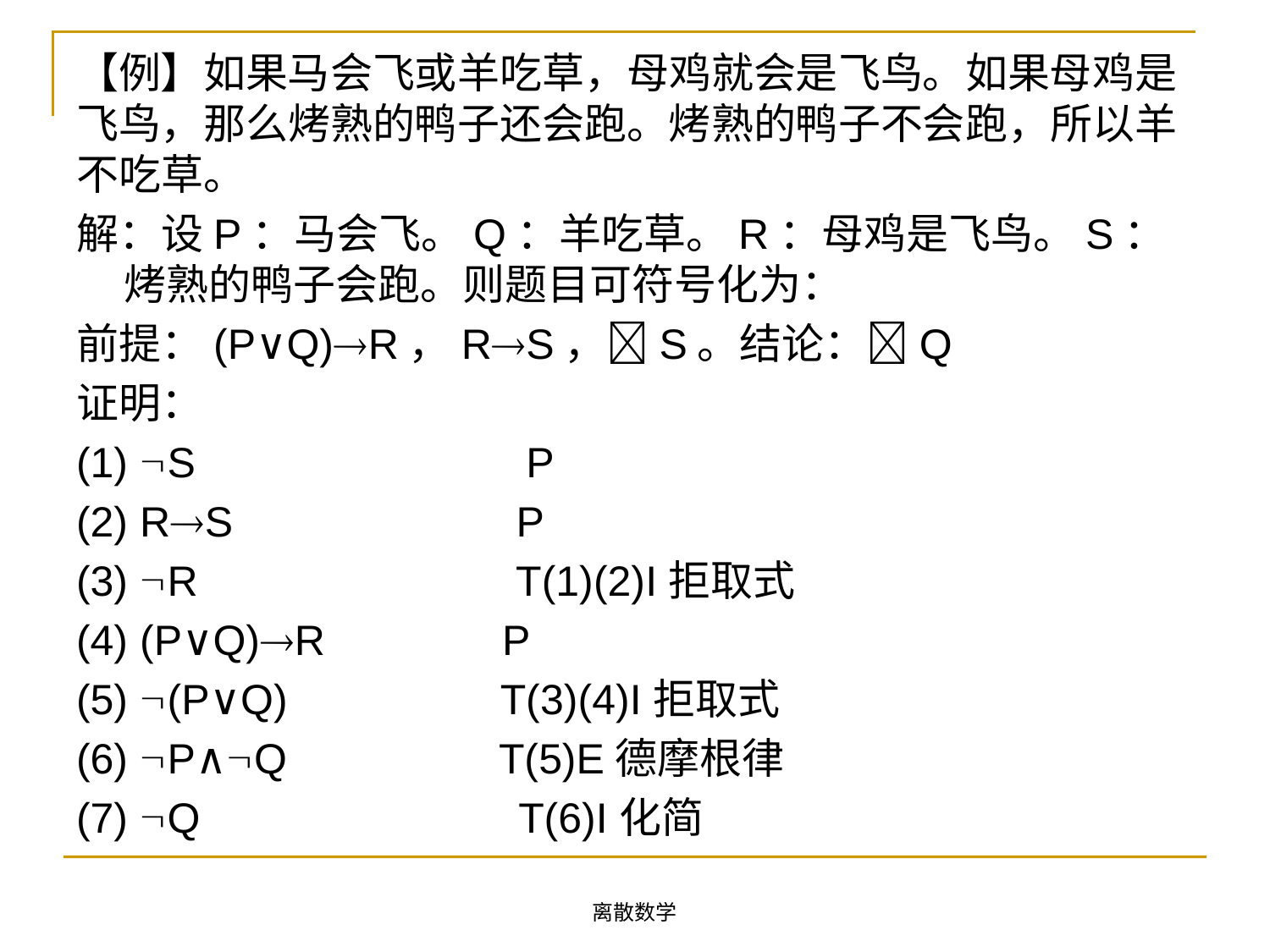

【例】如果马会飞或羊吃草，母鸡就会是飞鸟。如果母鸡是飞鸟，那么烤熟的鸭子还会跑。烤熟的鸭子不会跑，所以羊不吃草。
解：设P：马会飞。Q：羊吃草。R：母鸡是飞鸟。S：烤熟的鸭子会跑。则题目可符号化为：
前提：(P∨Q)→R，R→S，¬S。结论：¬Q
证明：
(1) ¬S                            P
(2) R→S                        P
(3) ¬R                           T(1)(2)I拒取式
(4) (P∨Q)→R               P
(5) ¬(P∨Q)                  T(3)(4)I拒取式
(6) ¬P∧¬Q                  T(5)E德摩根律
(7) ¬Q                           T(6)I化简

28
离散数学